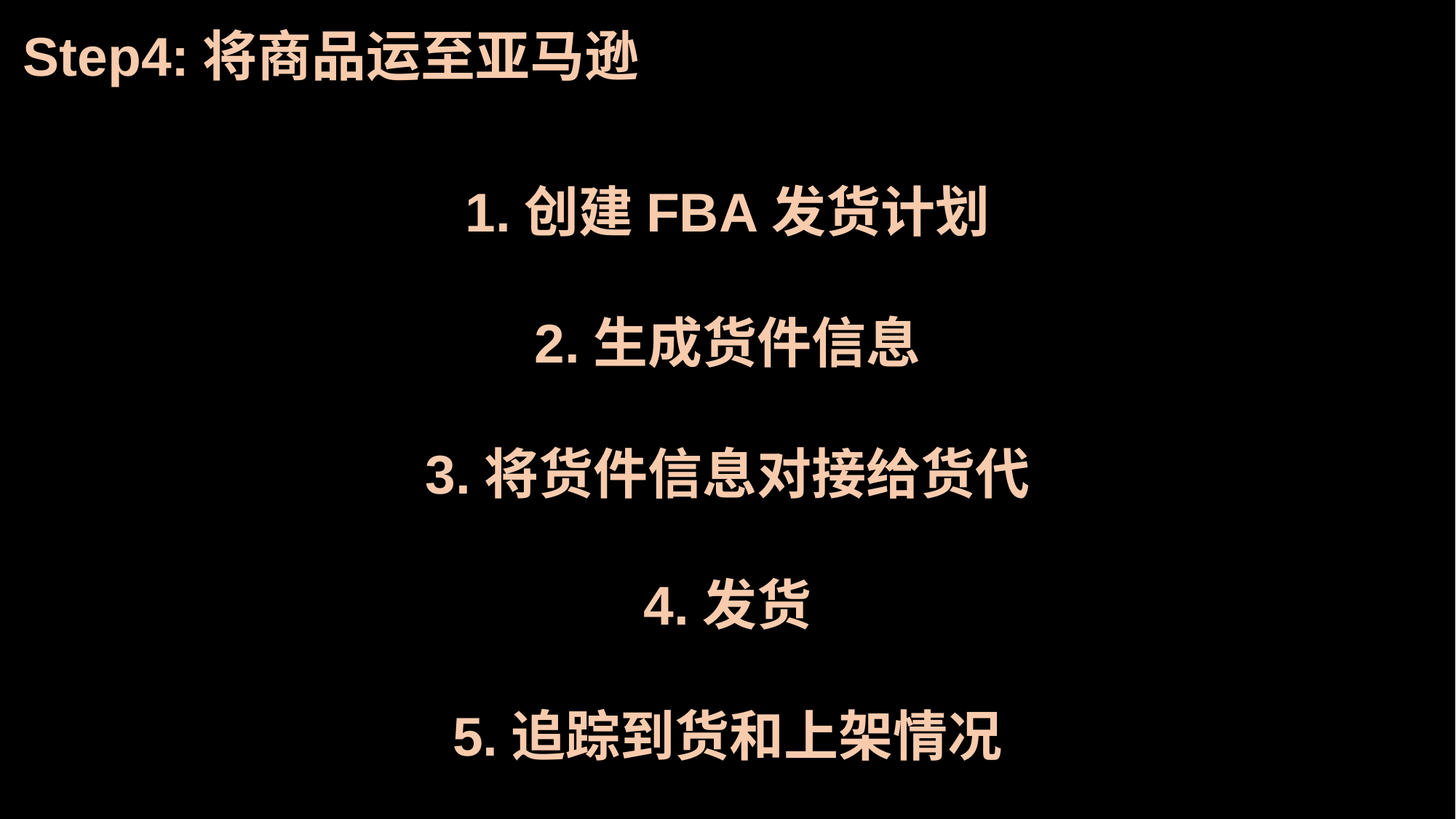

Step4:将商品运至亚马逊
1.创建FBA发货计划

2.生成货件信息

3.将货件信息对接给货代

4.发货

5.追踪到货和上架情况